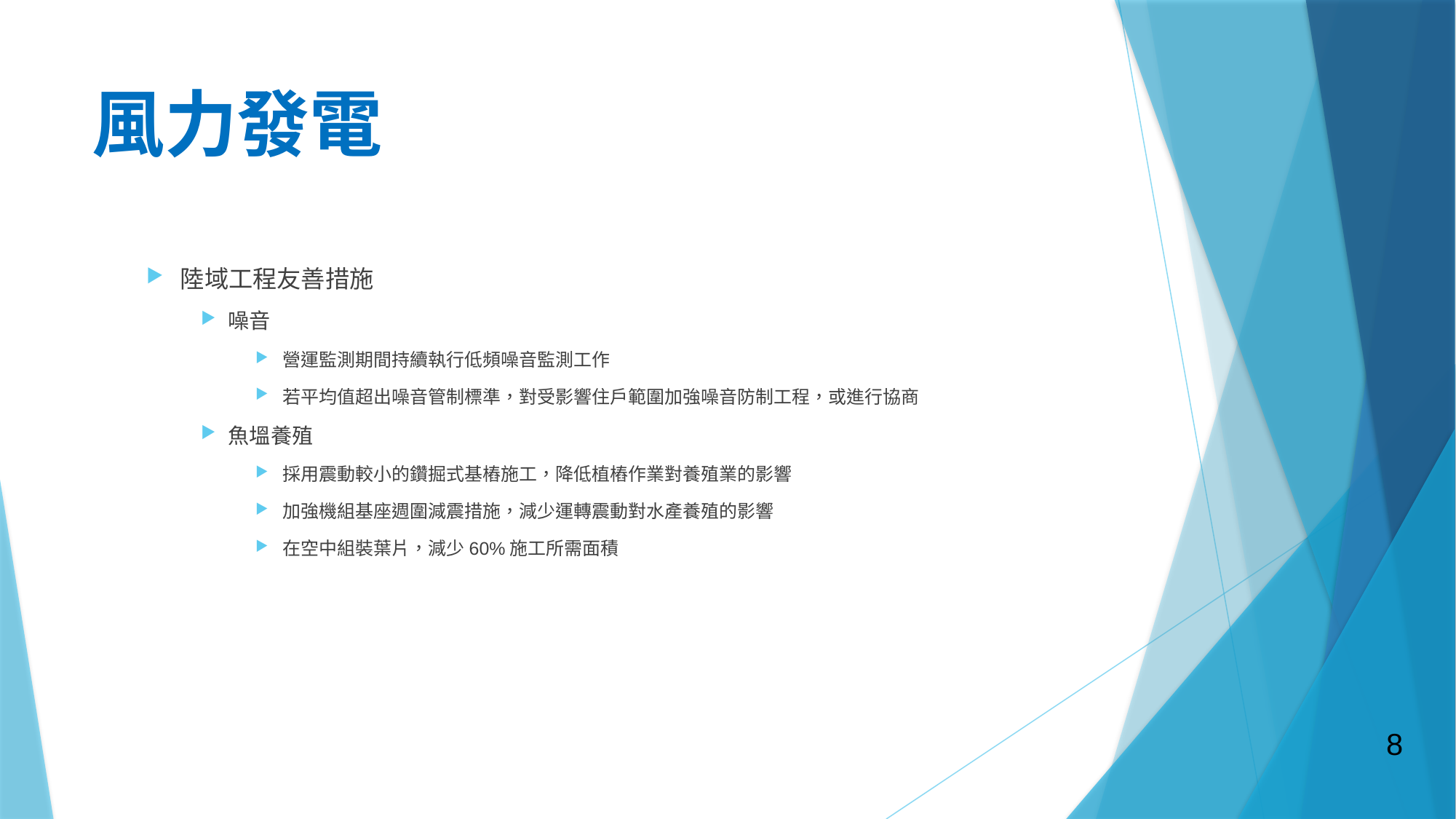

# 風力發電
陸域工程友善措施
噪音
營運監測期間持續執行低頻噪音監測工作
若平均值超出噪音管制標準，對受影響住戶範圍加強噪音防制工程，或進行協商
魚塭養殖
採用震動較小的鑽掘式基樁施工，降低植樁作業對養殖業的影響
加強機組基座週圍減震措施，減少運轉震動對水產養殖的影響
在空中組裝葉片，減少60%施工所需面積

8